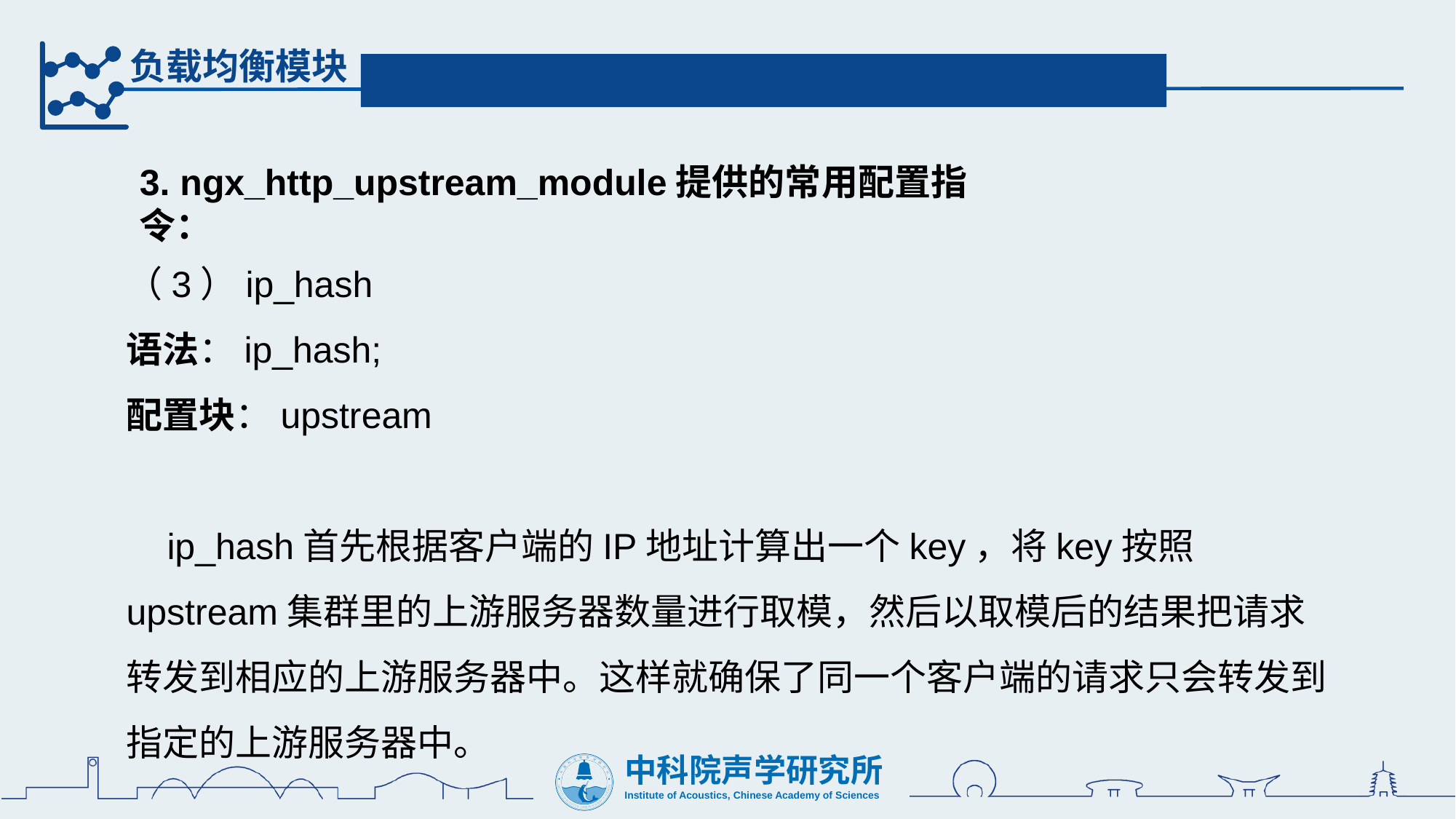

负载均衡模块

3. ngx_http_upstream_module提供的常用配置指令：
（3）ip_hash
语法：ip_hash;
配置块：upstream

    ip_hash首先根据客户端的IP地址计算出一个key，将key按照upstream集群里的上游服务器数量进行取模，然后以取模后的结果把请求转发到相应的上游服务器中。这样就确保了同一个客户端的请求只会转发到指定的上游服务器中。